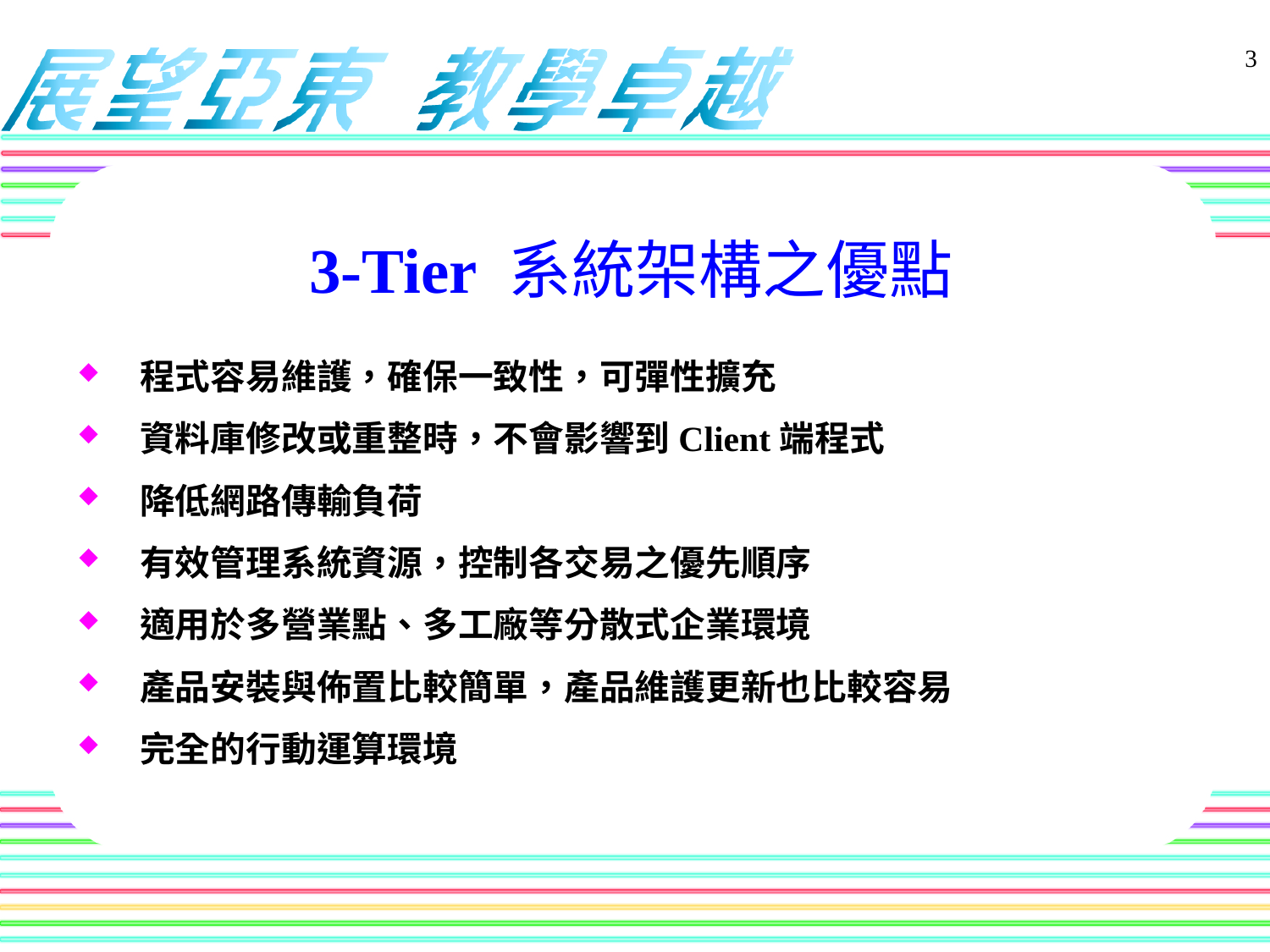

3-Tier 系統架構之優點
程式容易維護，確保一致性，可彈性擴充
資料庫修改或重整時，不會影響到Client端程式
降低網路傳輸負荷
有效管理系統資源，控制各交易之優先順序
適用於多營業點、多工廠等分散式企業環境
產品安裝與佈置比較簡單，產品維護更新也比較容易
完全的行動運算環境